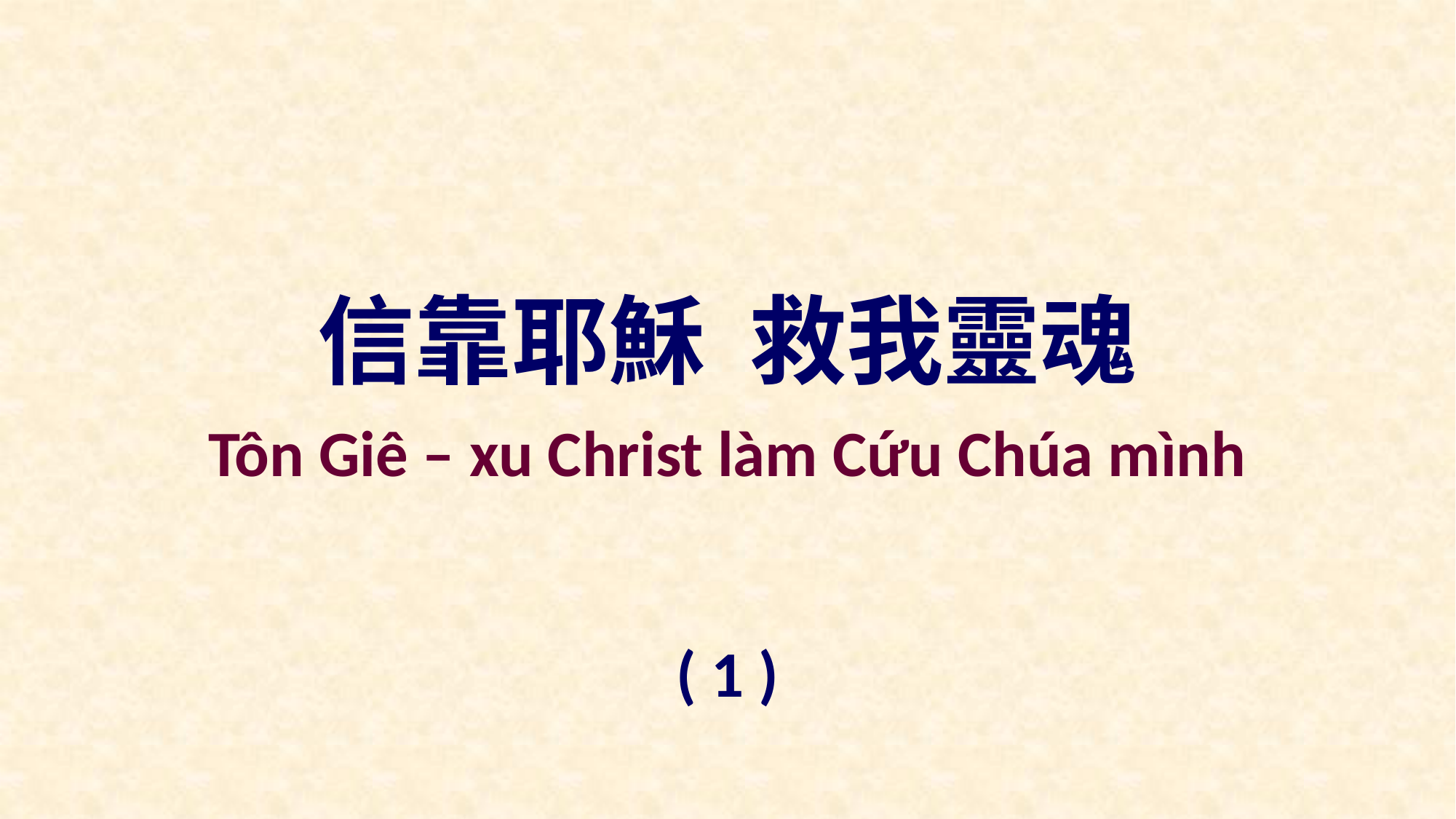

信靠耶穌  救我靈魂
Tôn Giê – xu Christ làm Cứu Chúa mình
( 1 )